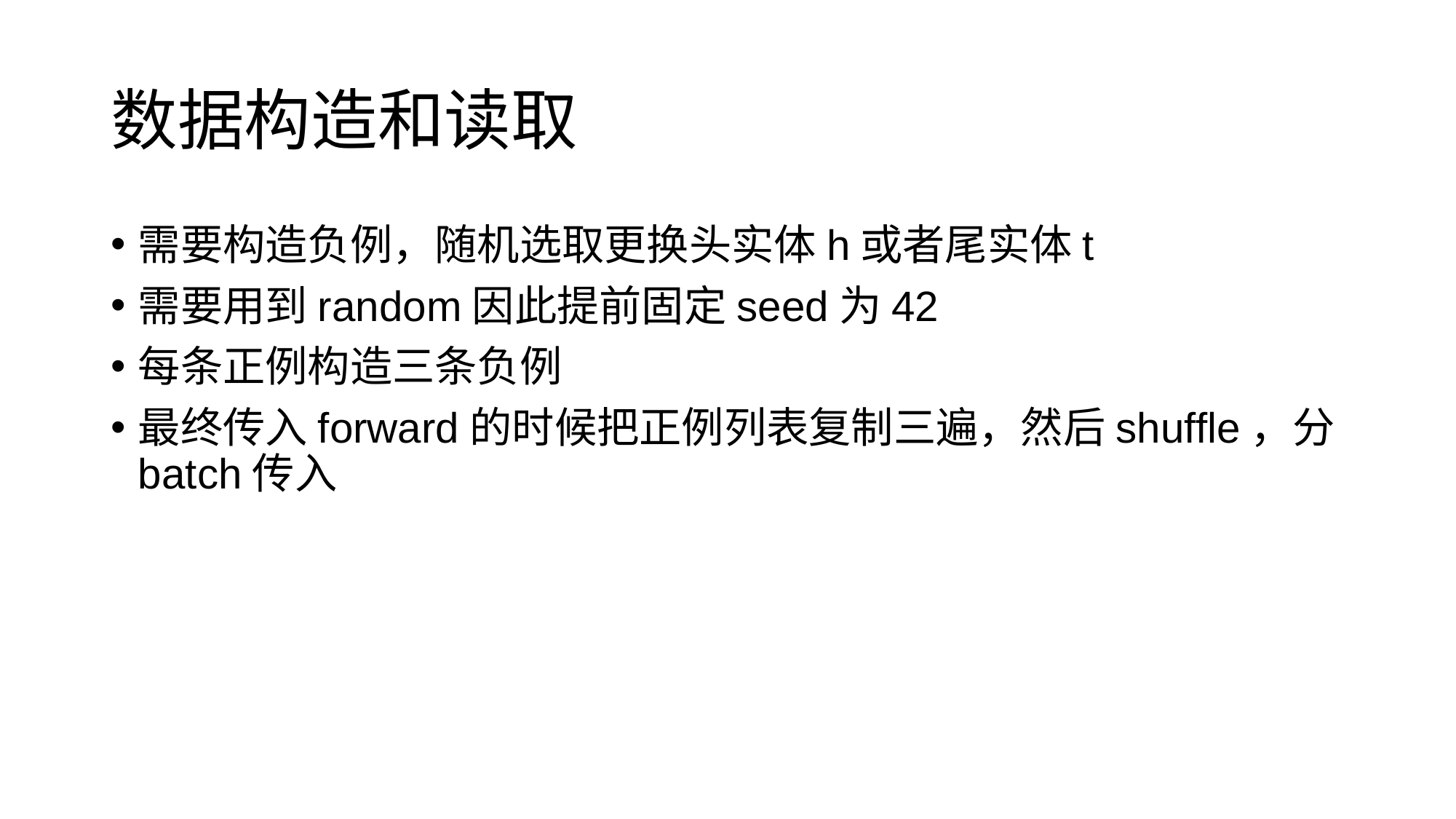

# 数据构造和读取
需要构造负例，随机选取更换头实体h或者尾实体t
需要用到random因此提前固定seed为42
每条正例构造三条负例
最终传入forward的时候把正例列表复制三遍，然后shuffle，分batch传入